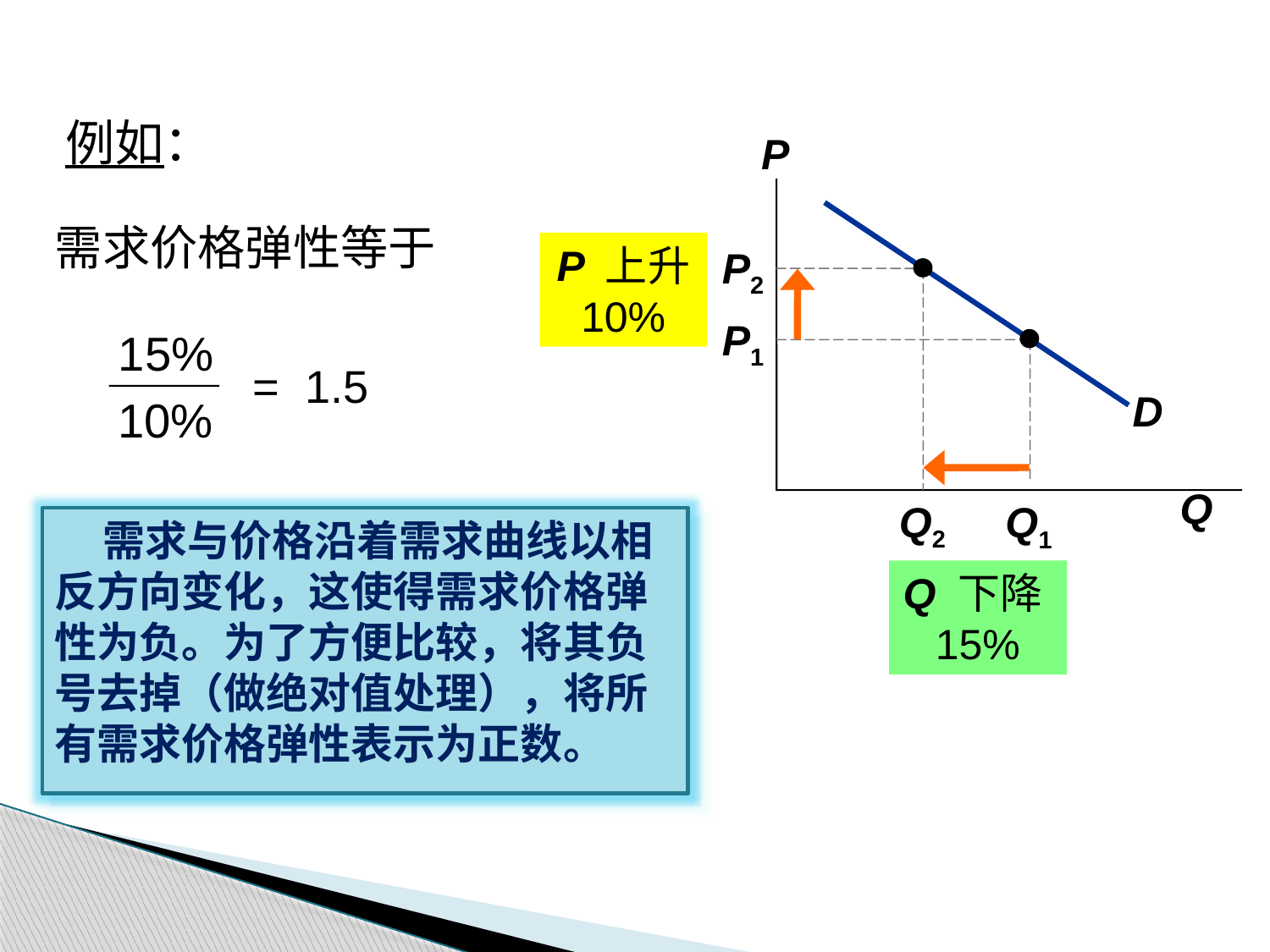

例如：
P

Q

D
需求价格弹性等于
P 上升 10%
P2

Q2
P1

Q1

15%
10%

=  1.5

    需求与价格沿着需求曲线以相反方向变化，这使得需求价格弹性为负。为了方便比较，将其负号去掉（做绝对值处理），将所有需求价格弹性表示为正数。
Q 下降15%